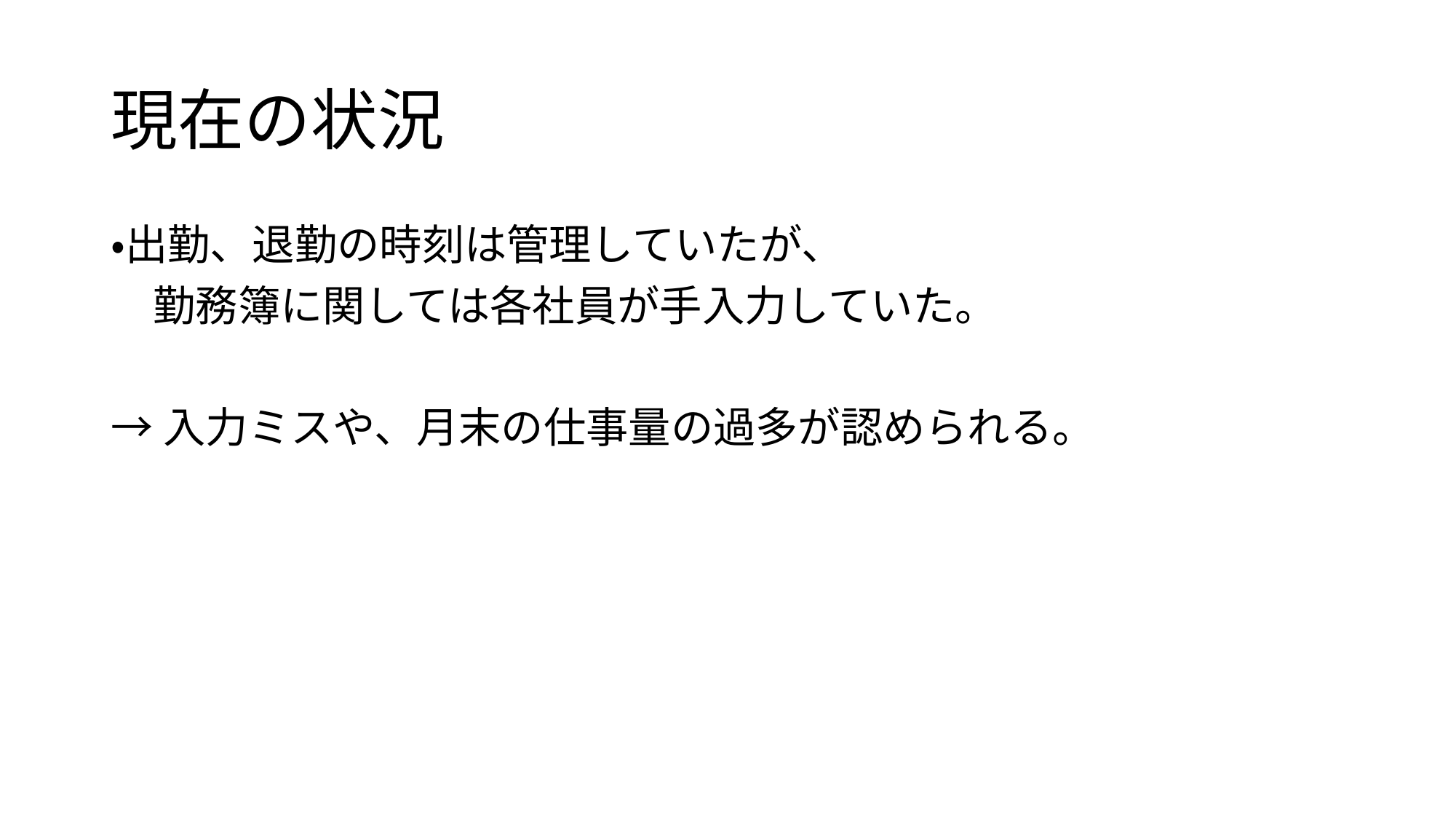

# 現在の状況
・出勤、退勤の時刻は管理していたが、
　勤務簿に関しては各社員が手入力していた。

→入力ミスや、月末の仕事量の過多が認められる。